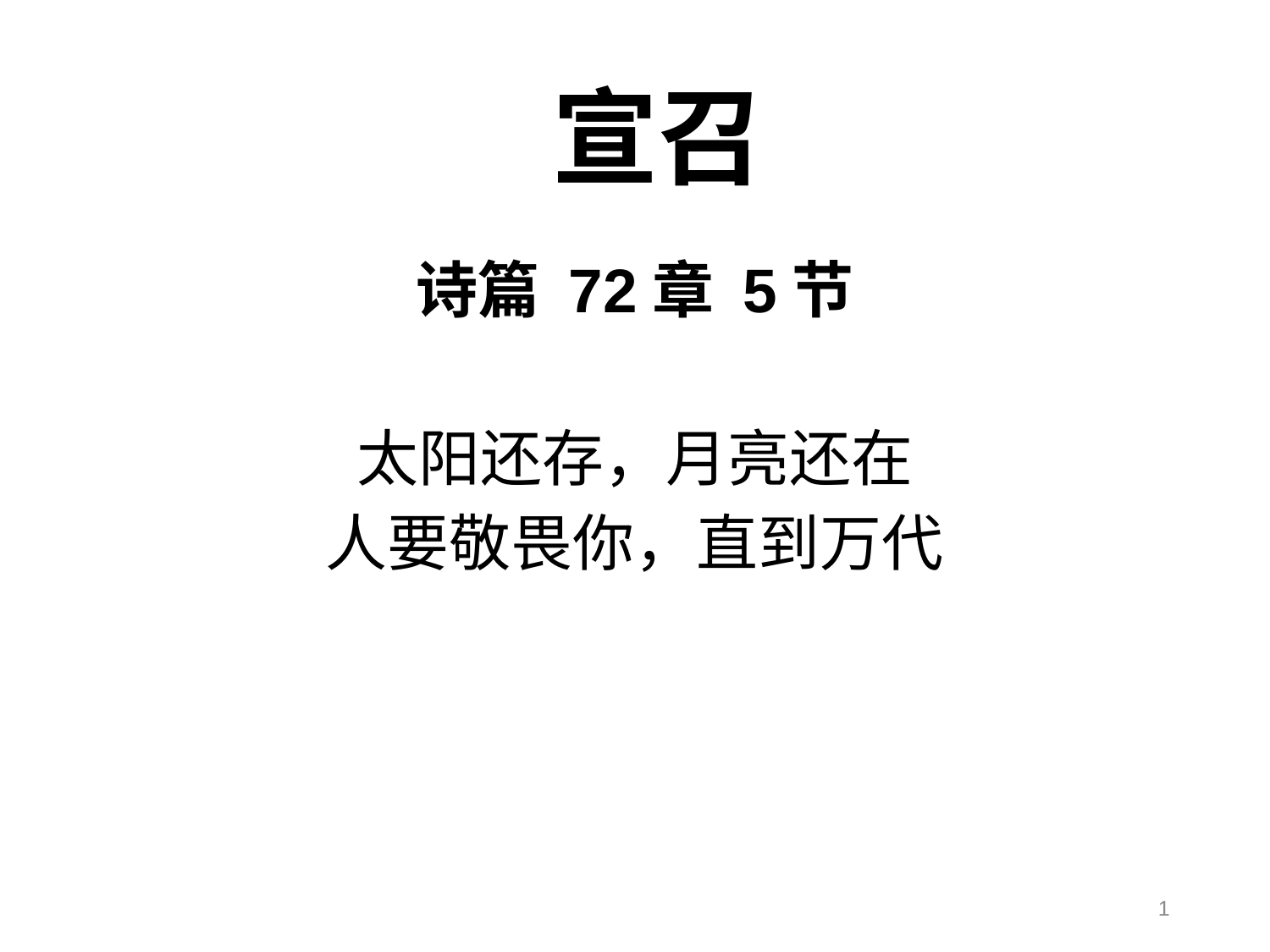

# 宣召
诗篇 72章 5节

太阳还存，月亮还在
人要敬畏你，直到万代
1